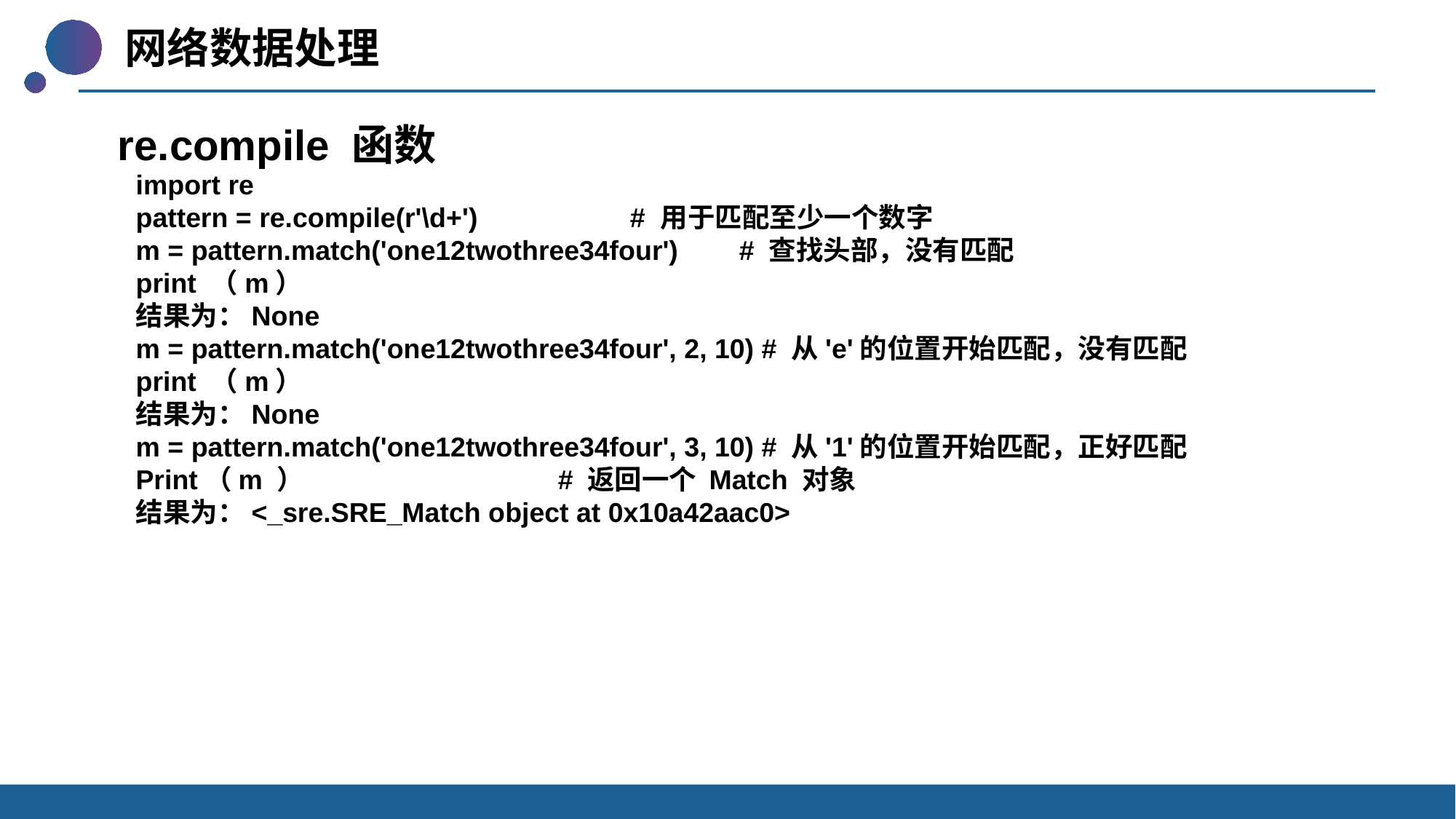

网络数据处理

re.compile 函数
import re
pattern = re.compile(r'\d+')                    # 用于匹配至少一个数字
m = pattern.match('one12twothree34four')        # 查找头部，没有匹配
print （m）
结果为：None
m = pattern.match('one12twothree34four', 2, 10) # 从'e'的位置开始匹配，没有匹配
print （m）
结果为：None
m = pattern.match('one12twothree34four', 3, 10) # 从'1'的位置开始匹配，正好匹配
Print（m ）                                        # 返回一个 Match 对象
结果为：<_sre.SRE_Match object at 0x10a42aac0>